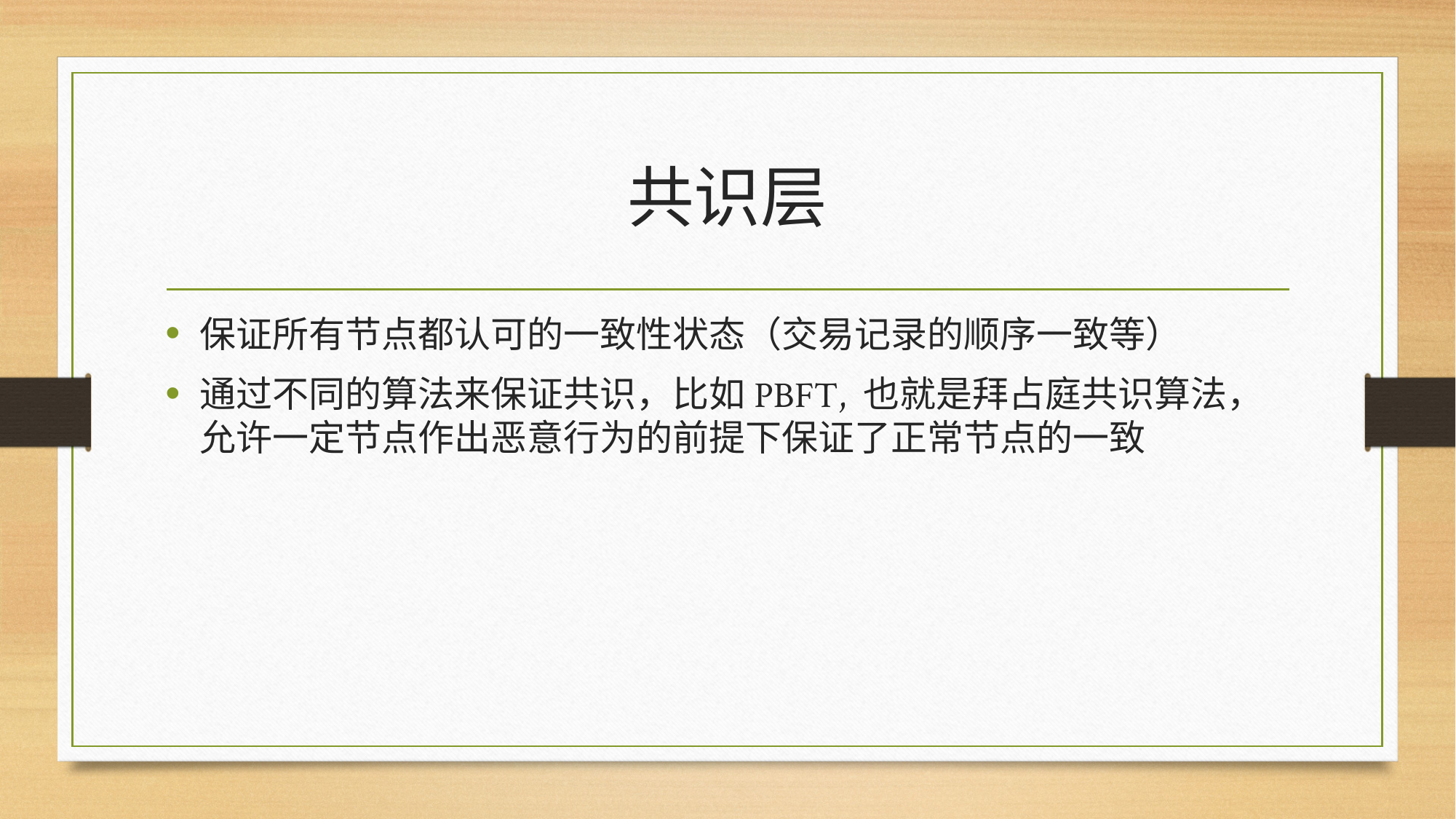

# 共识层
保证所有节点都认可的一致性状态（交易记录的顺序一致等）
通过不同的算法来保证共识，比如PBFT, 也就是拜占庭共识算法，允许一定节点作出恶意行为的前提下保证了正常节点的一致